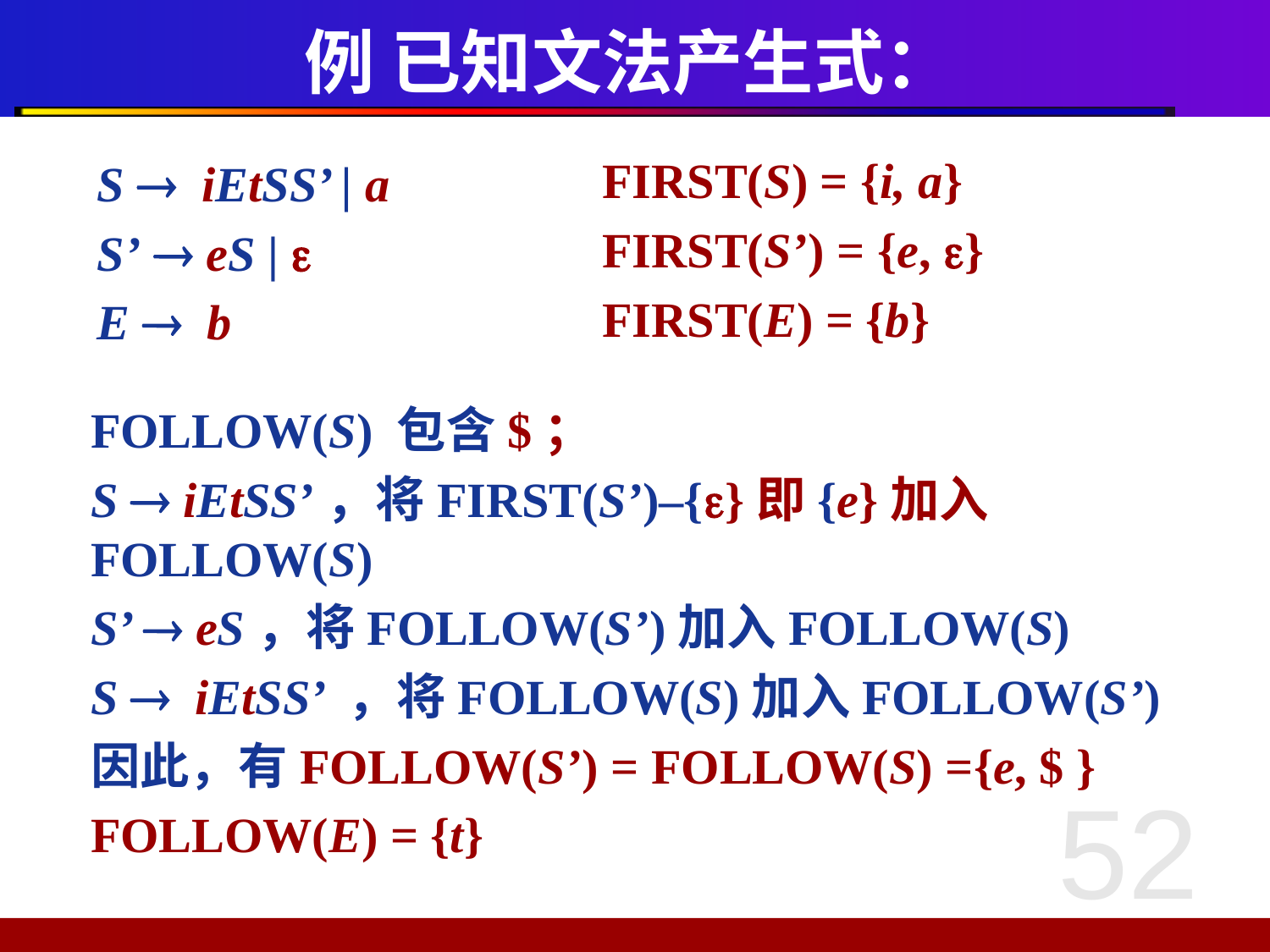

# 例 已知文法产生式：
FIRST(S) = {i, a}
FIRST(S’) = {e, ε}
FIRST(E) = {b}
S →  iEtSS’ | a
S’ → eS | ε
E →  b
FOLLOW(S) 包含$；
S → iEtSS’，将FIRST(S’)–{ε}即{e}加入 FOLLOW(S)
S’ → eS，将FOLLOW(S’)加入FOLLOW(S)
S →  iEtSS’ ，将FOLLOW(S)加入FOLLOW(S’)
因此，有FOLLOW(S’) = FOLLOW(S) ={e, $ }
FOLLOW(E) = {t}
52